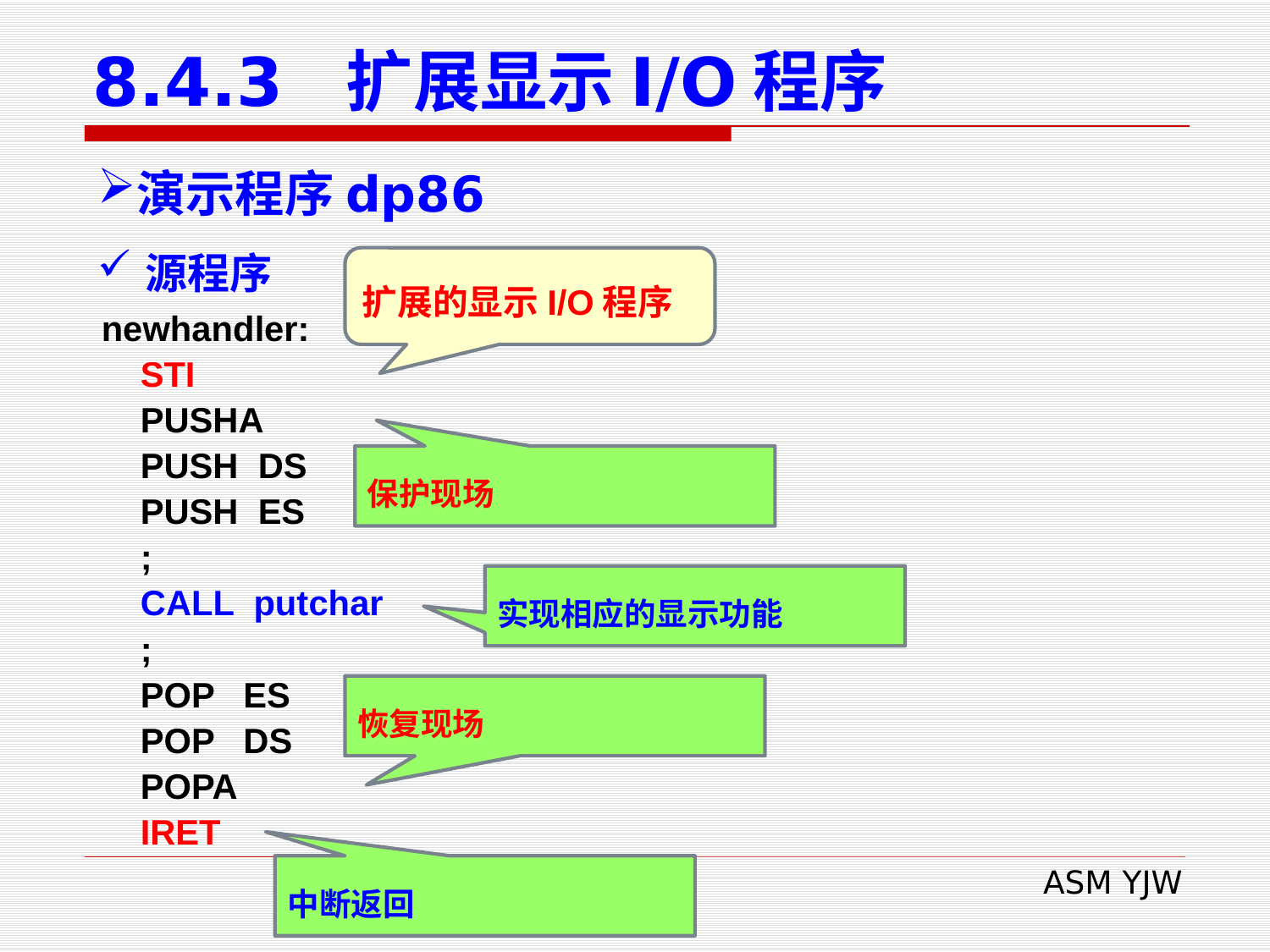

# 8.4.3  扩展显示I/O程序
演示程序dp86
源程序
扩展的显示I/O程序
newhandler:
    STI
    PUSHA
    PUSH  DS
    PUSH  ES
    ;
    CALL  putchar
    ;
    POP   ES
    POP   DS
    POPA
    IRET
保护现场
实现相应的显示功能
恢复现场
中断返回